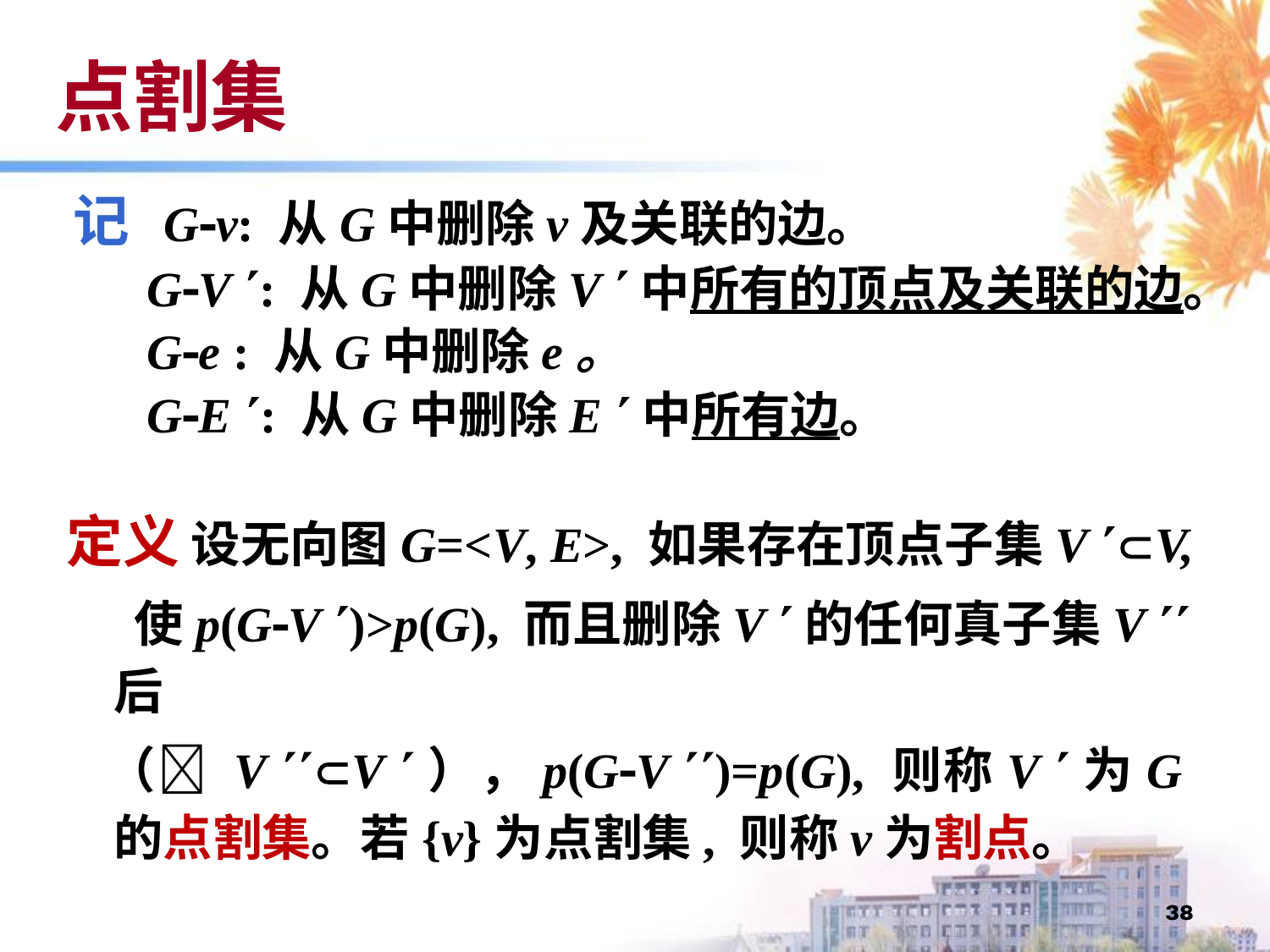

# 点割集
记  G−v: 从G中删除v及关联的边。
      G−V ′: 从G中删除V ′中所有的顶点及关联的边。
      G−e : 从G中删除e。
      G−E ′: 从G中删除E ′中所有边。
定义 设无向图G=<V, E>, 如果存在顶点子集V ′⊂V,
     使p(G−V ′)>p(G), 而且删除V ′的任何真子集V ′′后
  （∀ V ′′⊂V ′），p(G−V ′′)=p(G), 则称V ′为G的点割集。若{v}为点割集, 则称v为割点。
38